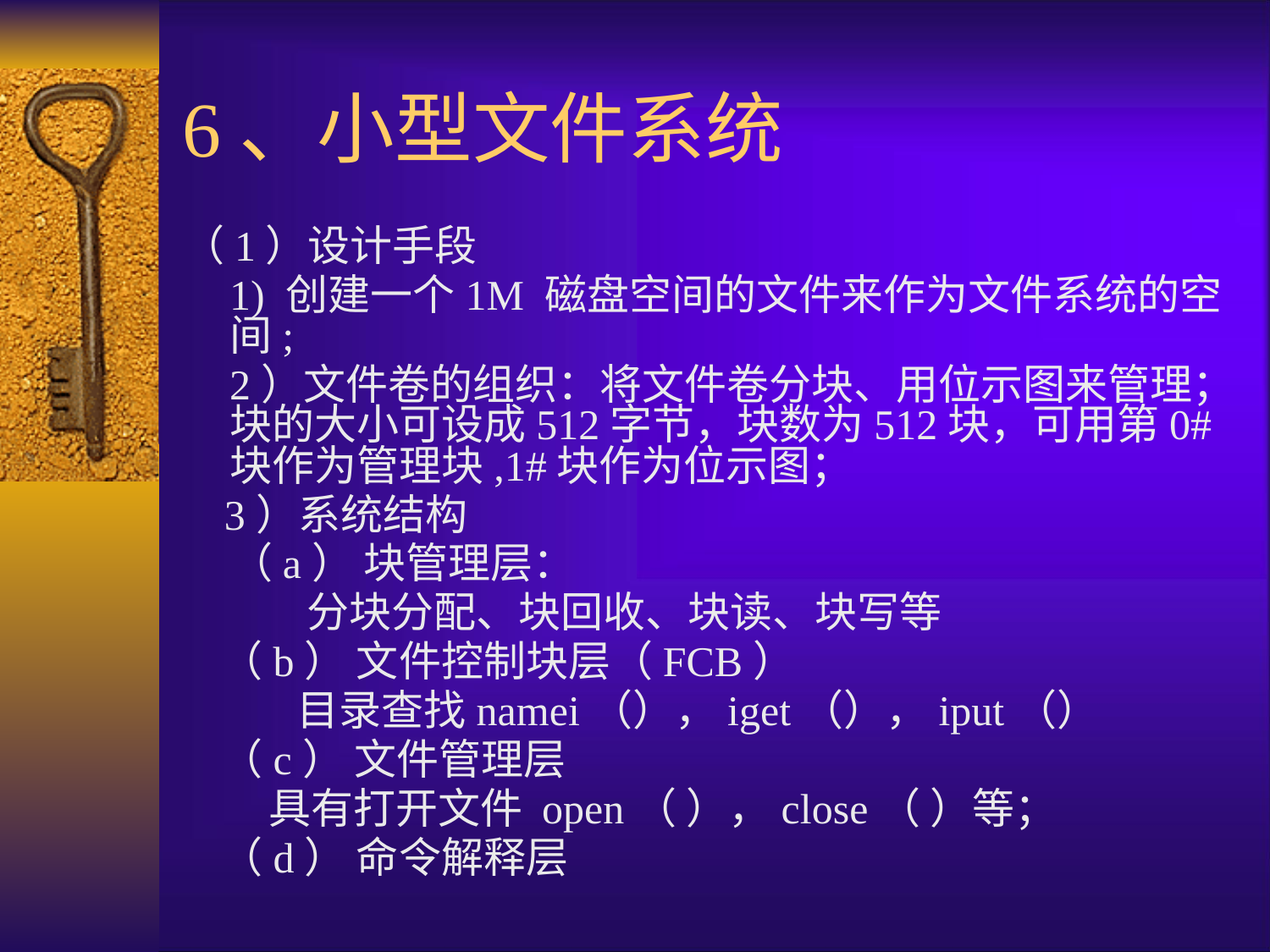

# 6、小型文件系统
（1）设计手段
	1) 创建一个1M 磁盘空间的文件来作为文件系统的空间;
	2）文件卷的组织：将文件卷分块、用位示图来管理；块的大小可设成512字节，块数为512块，可用第0#块作为管理块,1#块作为位示图；
    3）系统结构
    （a） 块管理层：
            分块分配、块回收、块读、块写等
   （b） 文件控制块层（FCB）
           目录查找namei（），iget（），iput（）
   （c） 文件管理层
        具有打开文件 open（ ），close（ ）等；
   （d） 命令解释层